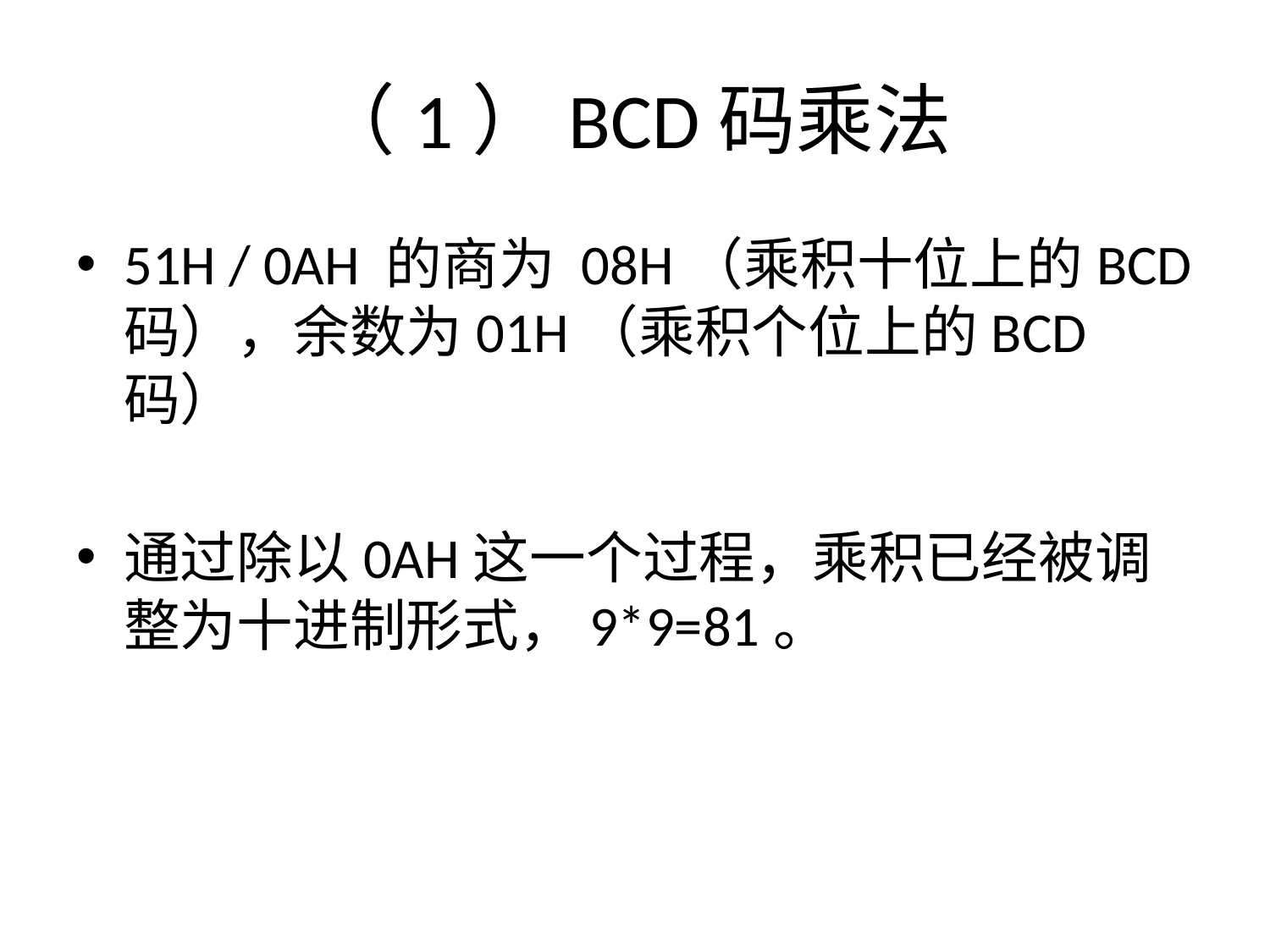

# （1）BCD码乘法
51H / 0AH 的商为 08H（乘积十位上的BCD码），余数为01H（乘积个位上的BCD码）

通过除以0AH这一个过程，乘积已经被调整为十进制形式，9*9=81。